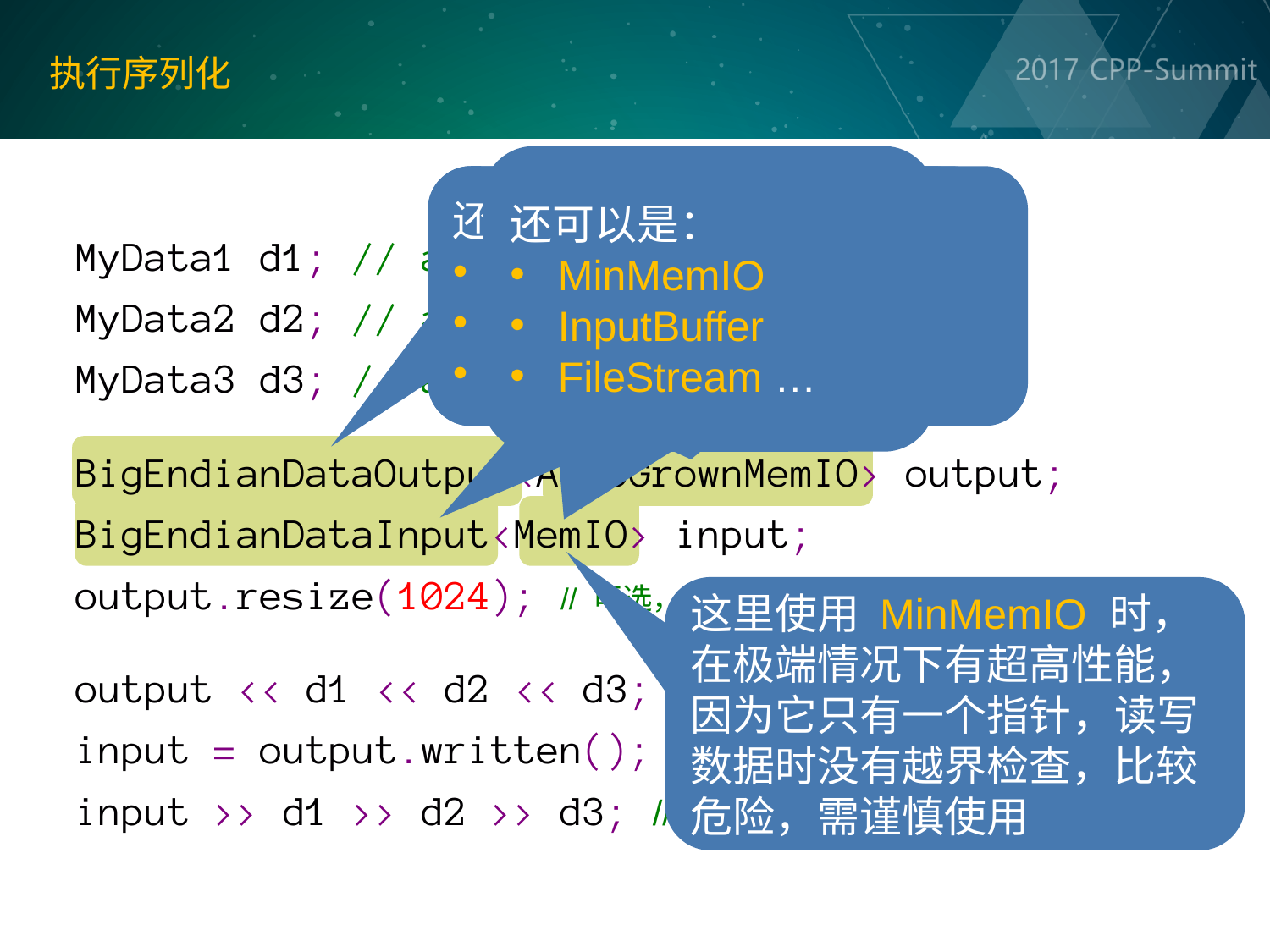

# 执行序列化
还可以是：
MinMemIO
InputBuffer
FileStream …
还可以是：
NativeDataOutput
LittleEndianDataOutput
AnyOtherDataOutput …
还可以是：
NativeDataInput
LittleEndianDataInput
AnyOtherDataInput …
还可以是：
MemIO
OutputBuffer
FileStream …
MyData1 d1; // and set d1 values ...
MyData2 d2; // and set d2 values ...
MyData3 d3; // and set d3 values ...
BigEndianDataOutput<AutoGrownMemIO> output;
BigEndianDataInput<MemIO> input;
output.resize(1024); // 可选，避免频繁扩张，相当于 vector.reserve
output << d1 << d2 << d3; // 存储,也可使用 & 代替 <<
input = output.written();
input >> d1 >> d2 >> d3; // 载入,也可使用 & 代替 <<

这里使用 MinMemIO 时，在极端情况下有超高性能，因为它只有一个指针，读写数据时没有越界检查，比较危险，需谨慎使用